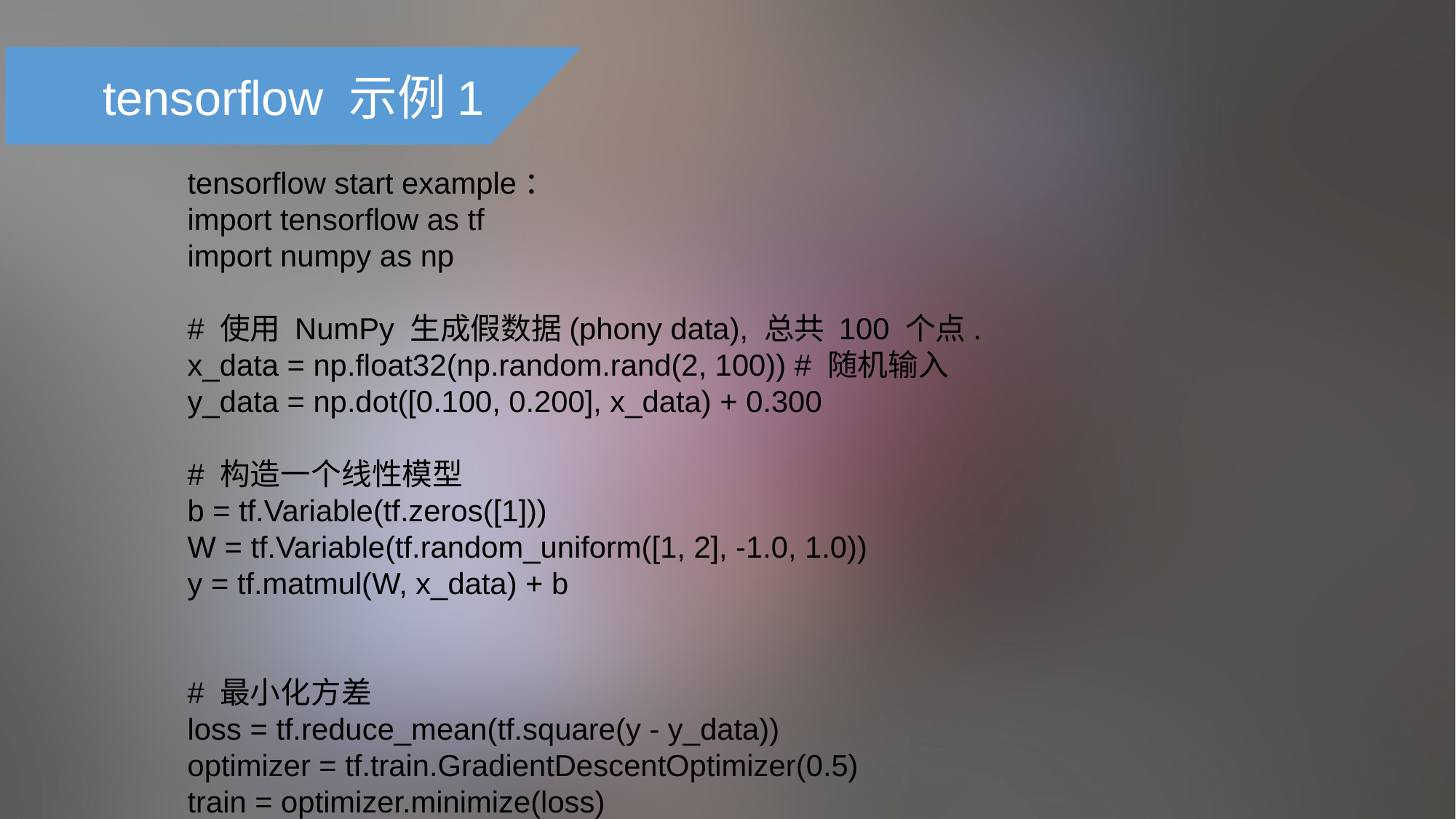

tensorflow 示例1
tensorflow start example：
import tensorflow as tf
import numpy as np

# 使用 NumPy 生成假数据(phony data), 总共 100 个点.
x_data = np.float32(np.random.rand(2, 100)) # 随机输入
y_data = np.dot([0.100, 0.200], x_data) + 0.300

# 构造一个线性模型
b = tf.Variable(tf.zeros([1]))
W = tf.Variable(tf.random_uniform([1, 2], -1.0, 1.0))
y = tf.matmul(W, x_data) + b

# 最小化方差
loss = tf.reduce_mean(tf.square(y - y_data))
optimizer = tf.train.GradientDescentOptimizer(0.5)
train = optimizer.minimize(loss)